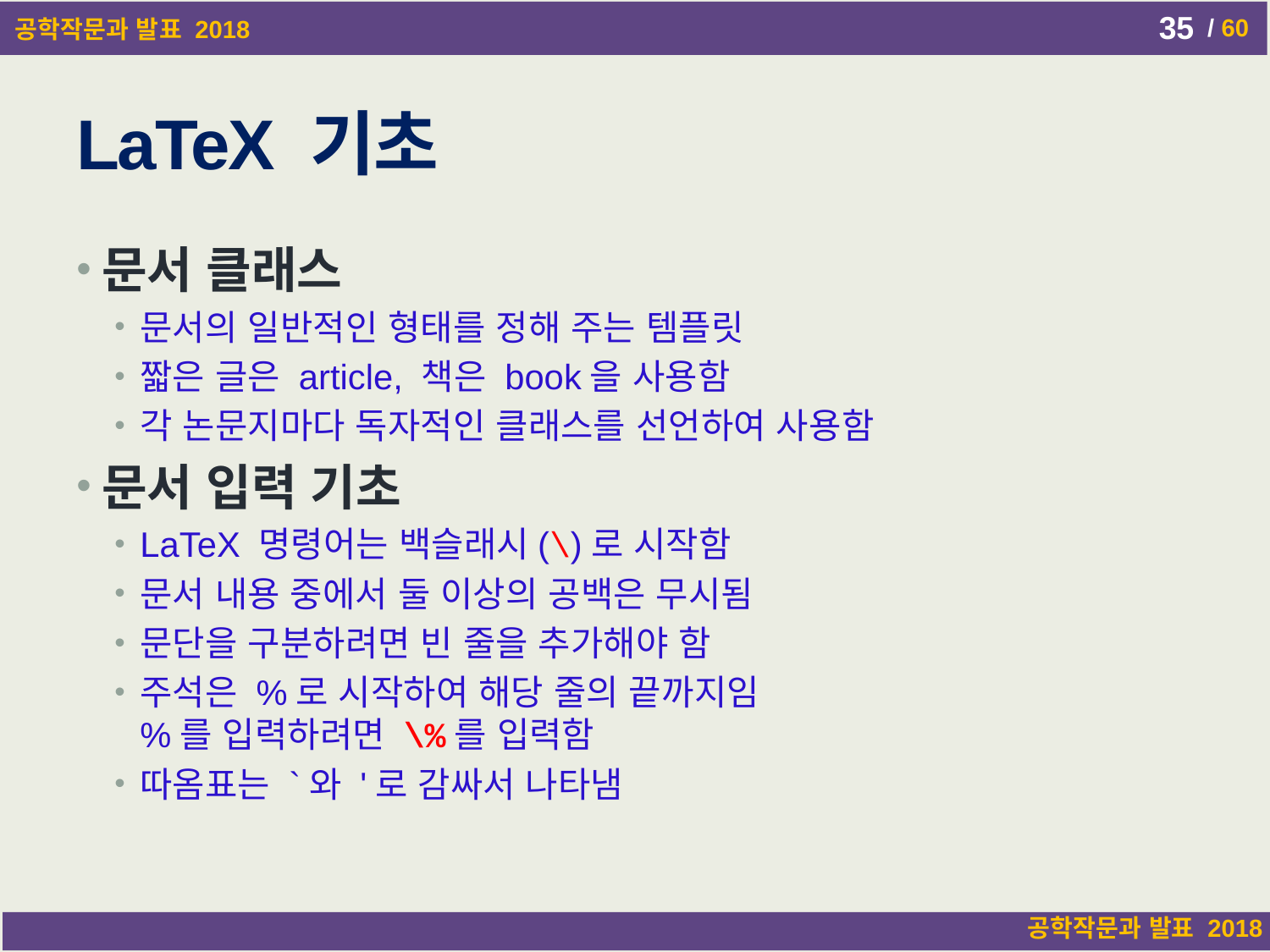

35
# LaTeX 기초
문서 클래스
문서의 일반적인 형태를 정해 주는 템플릿
짧은 글은 article, 책은 book을 사용함
각 논문지마다 독자적인 클래스를 선언하여 사용함
문서 입력 기초
LaTeX 명령어는 백슬래시(\)로 시작함
문서 내용 중에서 둘 이상의 공백은 무시됨
문단을 구분하려면 빈 줄을 추가해야 함
주석은 %로 시작하여 해당 줄의 끝까지임
%를 입력하려면 \%를 입력함
따옴표는 `와 '로 감싸서 나타냄